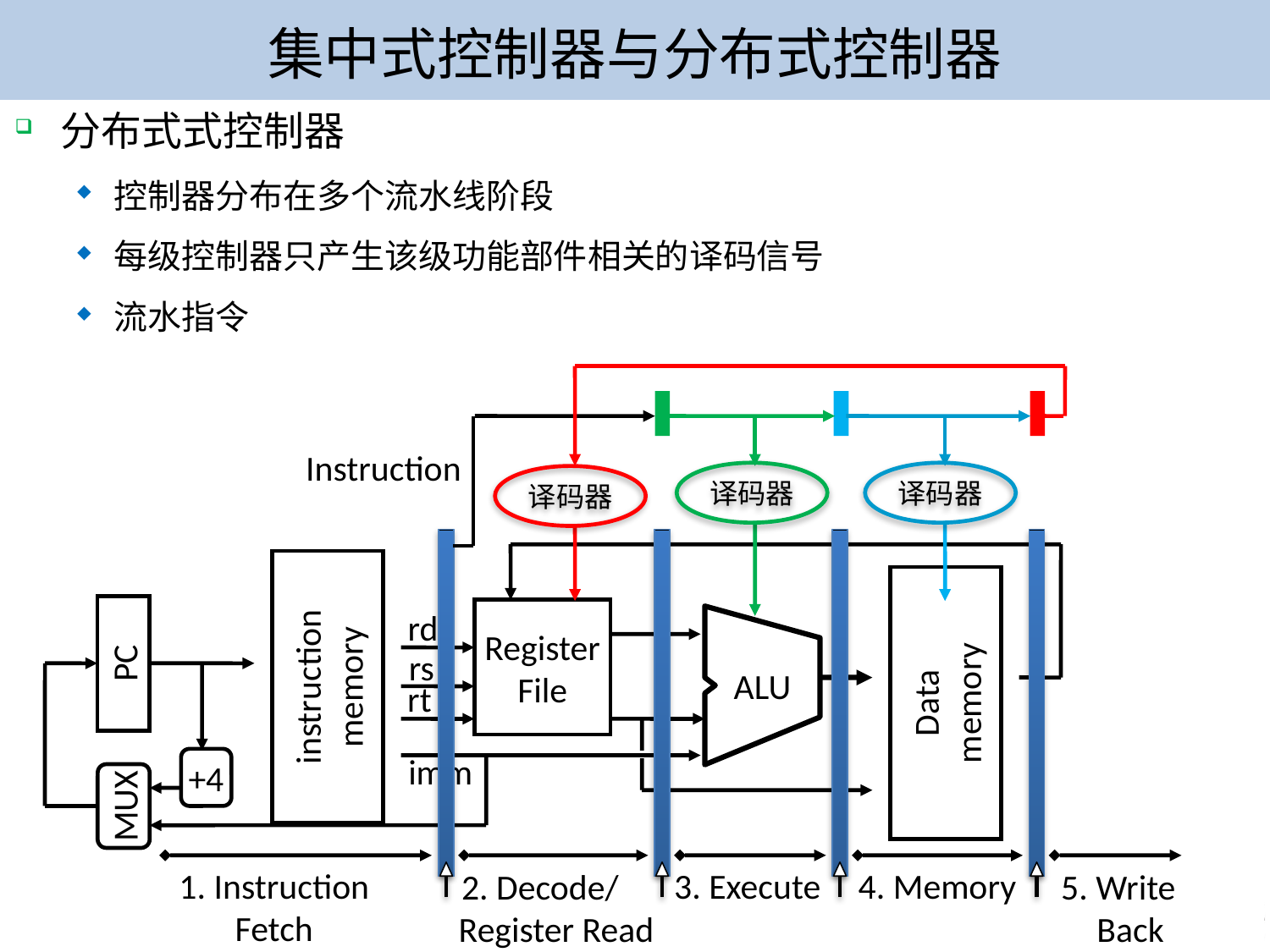

# 集中式控制器与分布式控制器
分布式式控制器
控制器分布在多个流水线阶段
每级控制器只产生该级功能部件相关的译码信号
流水指令

Instruction
译码器
译码器
译码器

Register
File
rd
ALU

instruction
memory

PC
rs

Data
memory

rt

+4
imm

MUX

1. Instruction
Fetch

3. Execute

4. Memory

5. Write
   Back

2. Decode/
    Register Read